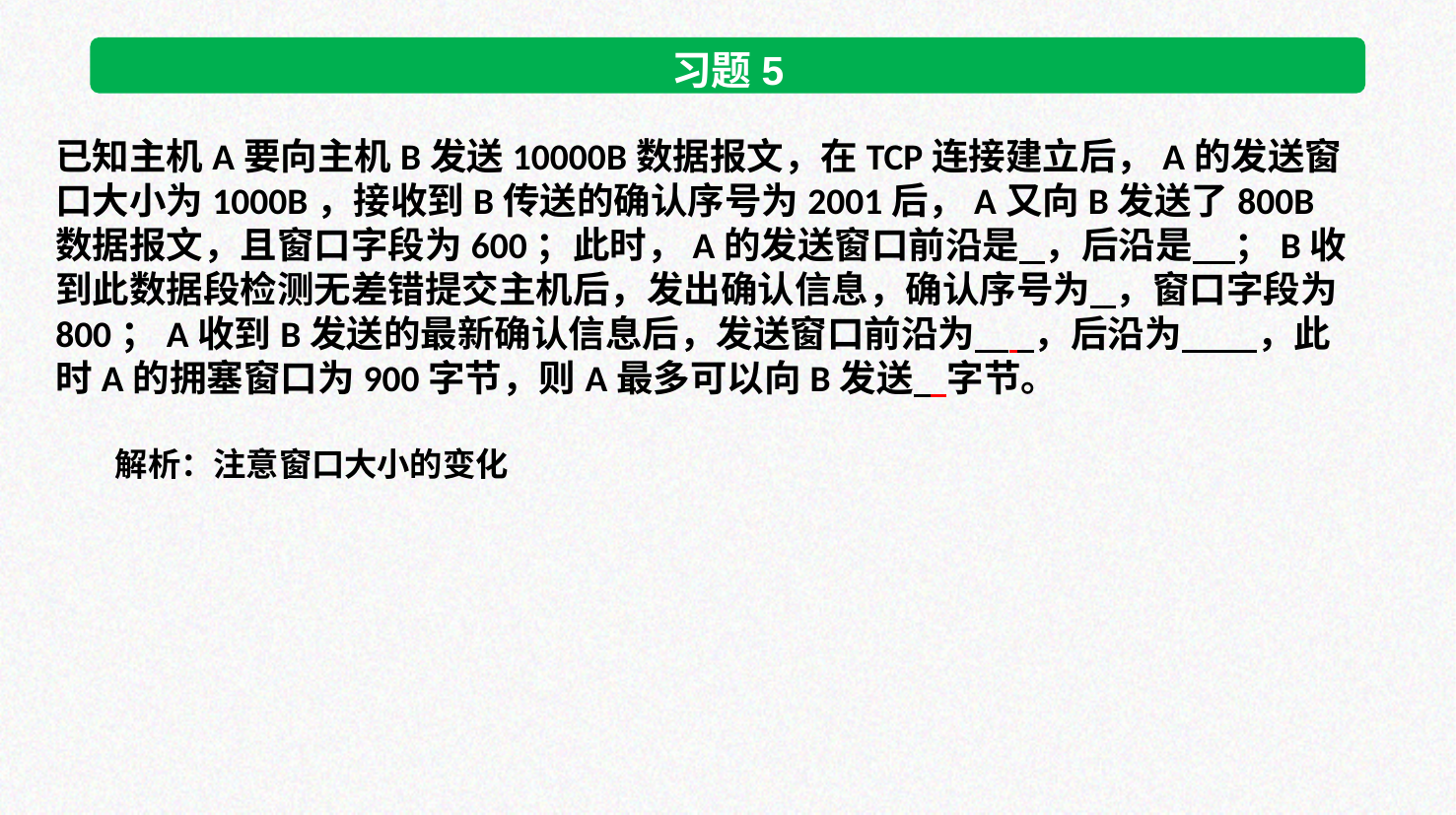

习题5
已知主机A要向主机B发送10000B数据报文，在TCP连接建立后，A的发送窗口大小为1000B，接收到B传送的确认序号为2001后，A又向B发送了800B数据报文，且窗口字段为600；此时，A的发送窗口前沿是   ，后沿是     ；B收到此数据段检测无差错提交主机后，发出确认信息，确认序号为   ，窗口字段为800；A收到B发送的最新确认信息后，发送窗口前沿为       ，后沿为         ，此时A的拥塞窗口为900字节，则A最多可以向B发送    字节。

       解析：注意窗口大小的变化